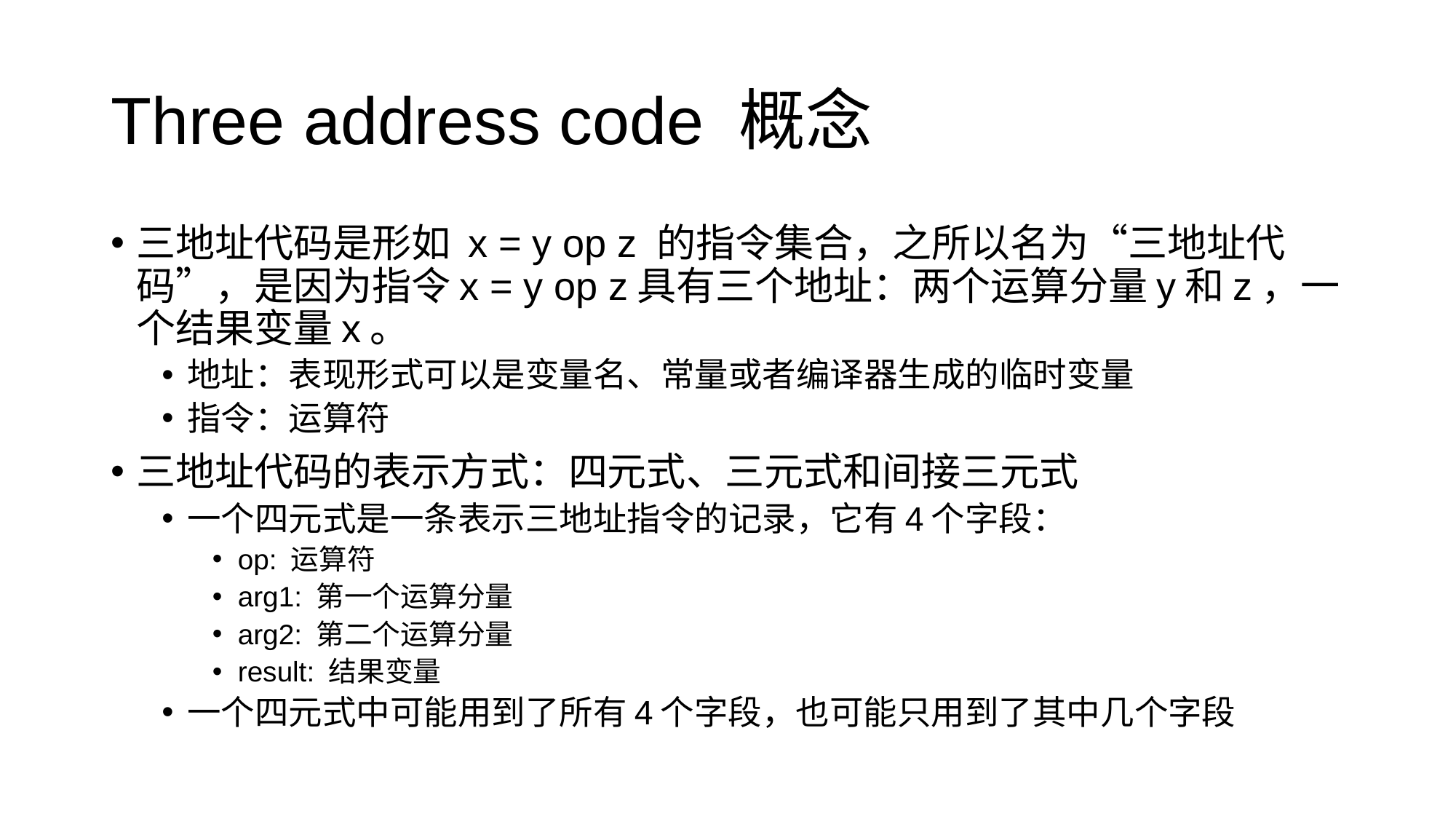

# Three address code 概念
三地址代码是形如 x = y op z 的指令集合，之所以名为“三地址代码”，是因为指令x = y op z具有三个地址：两个运算分量y和z，一个结果变量x。
地址：表现形式可以是变量名、常量或者编译器生成的临时变量
指令：运算符
三地址代码的表示方式：四元式、三元式和间接三元式
一个四元式是一条表示三地址指令的记录，它有4个字段：
op: 运算符
arg1: 第一个运算分量
arg2: 第二个运算分量
result: 结果变量
一个四元式中可能用到了所有4个字段，也可能只用到了其中几个字段